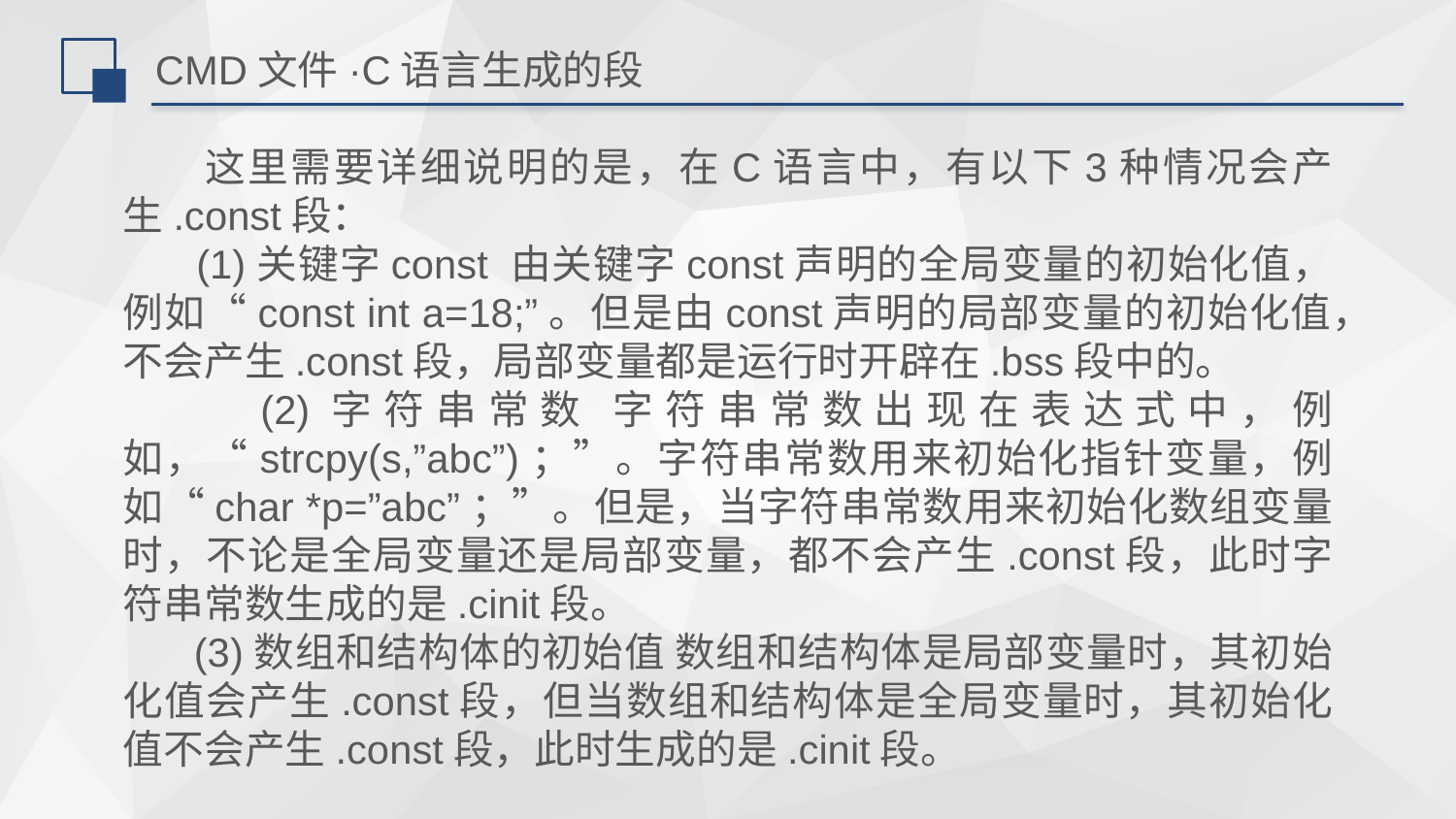

# CMD文件·C语言生成的段
      这里需要详细说明的是，在C语言中，有以下3种情况会产生.const段：
      (1)关键字const 由关键字const声明的全局变量的初始化值，例如“const int a=18;”。但是由const声明的局部变量的初始化值，不会产生.const段，局部变量都是运行时开辟在.bss段中的。
      (2)字符串常数 字符串常数出现在表达式中，例如，“strcpy(s,”abc”)；”。字符串常数用来初始化指针变量，例如“char *p=”abc”；”。但是，当字符串常数用来初始化数组变量时，不论是全局变量还是局部变量，都不会产生.const段，此时字符串常数生成的是.cinit段。
      (3)数组和结构体的初始值 数组和结构体是局部变量时，其初始化值会产生.const段，但当数组和结构体是全局变量时，其初始化值不会产生.const段，此时生成的是.cinit段。